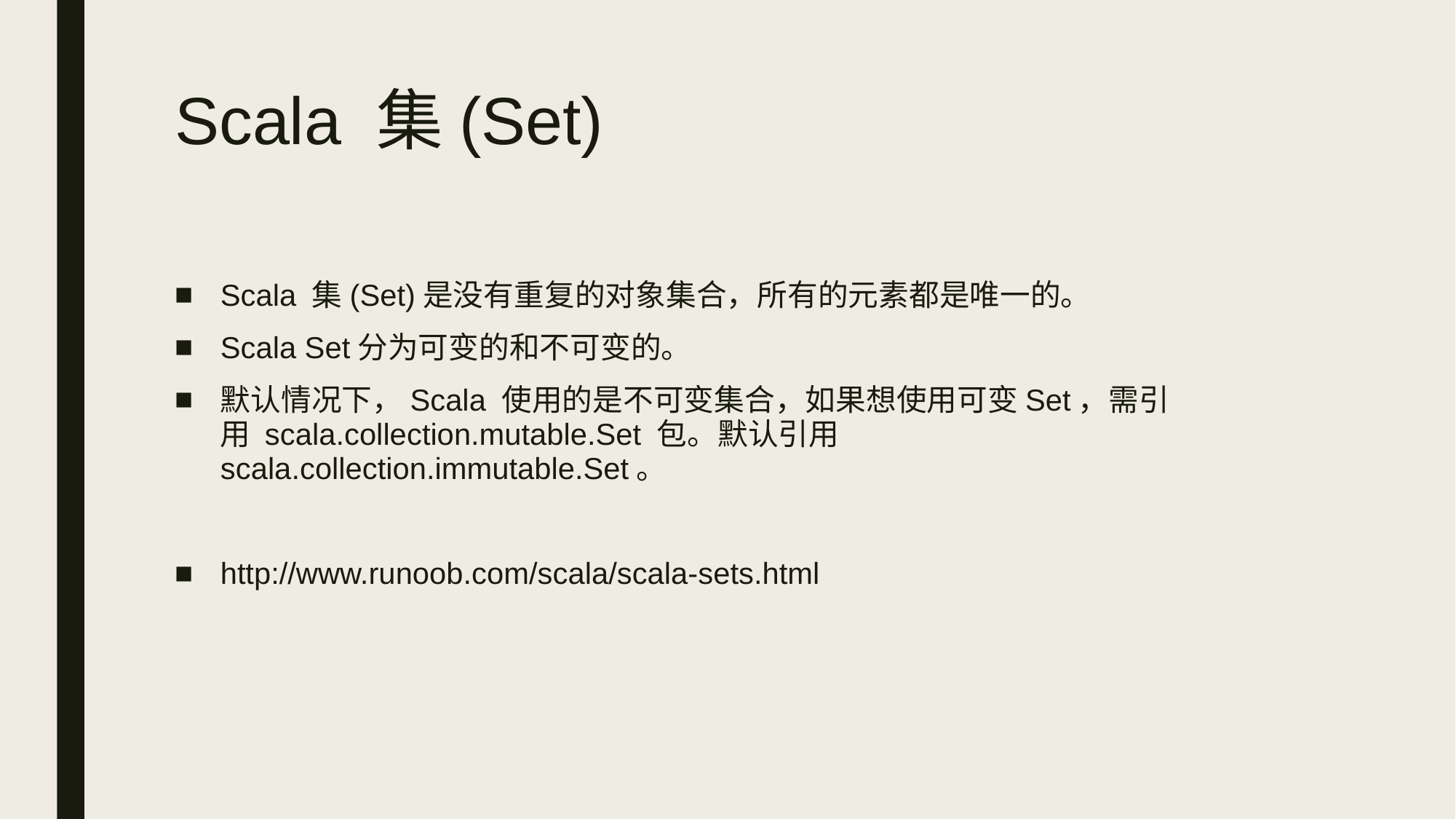

# Scala 集(Set)
Scala 集(Set)是没有重复的对象集合，所有的元素都是唯一的。
Scala Set分为可变的和不可变的。
默认情况下，Scala 使用的是不可变集合，如果想使用可变Set，需引用 scala.collection.mutable.Set 包。默认引用 scala.collection.immutable.Set。

http://www.runoob.com/scala/scala-sets.html